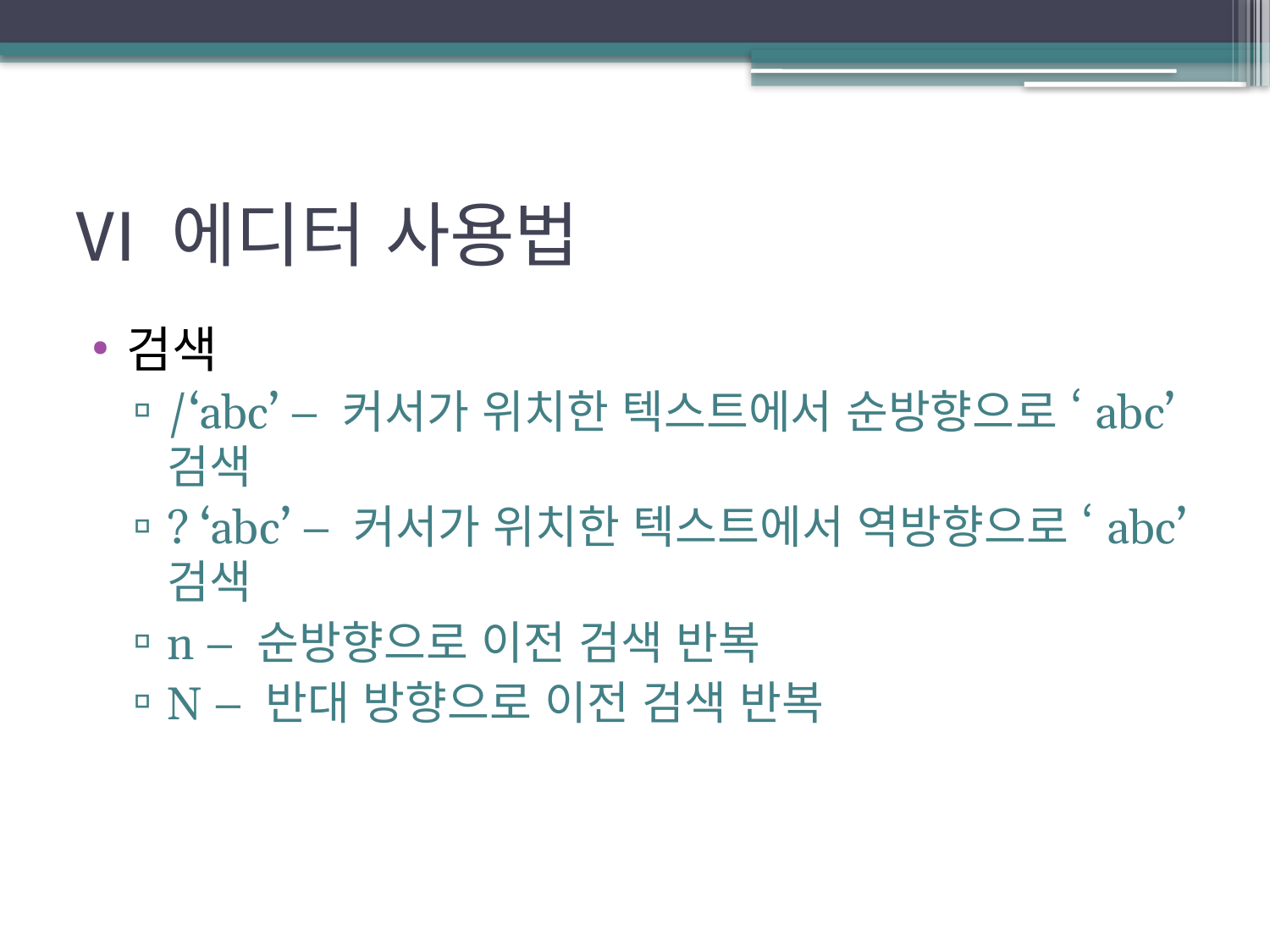

# VI 에디터 사용법
검색
/‘abc’ – 커서가 위치한 텍스트에서 순방향으로 ‘abc’ 검색
? ‘abc’ – 커서가 위치한 텍스트에서 역방향으로 ‘abc’ 검색
n – 순방향으로 이전 검색 반복
N – 반대 방향으로 이전 검색 반복